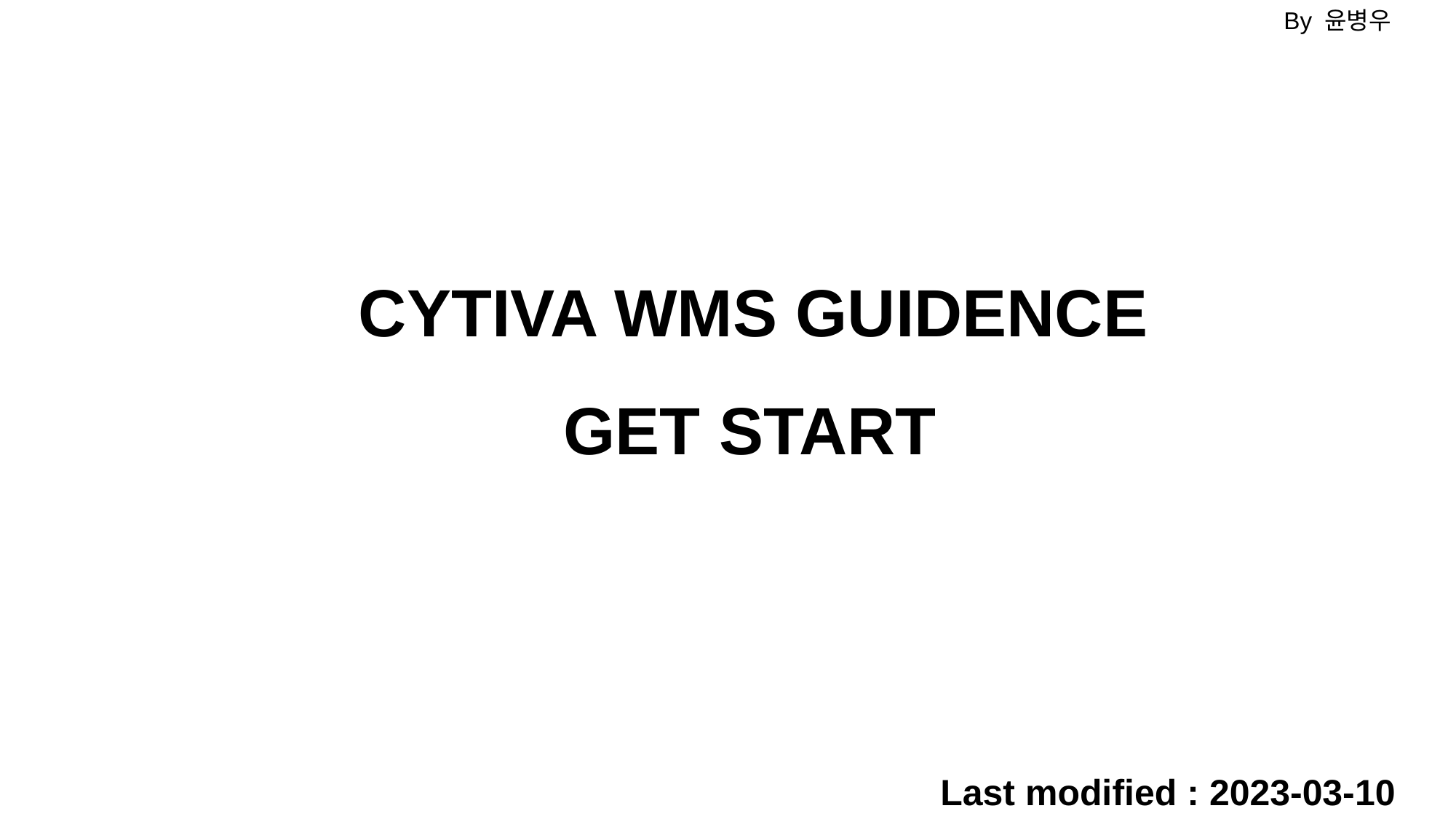

By 윤병우
CYTIVA WMS GUIDENCE
GET START
Last modified : 2023-03-10